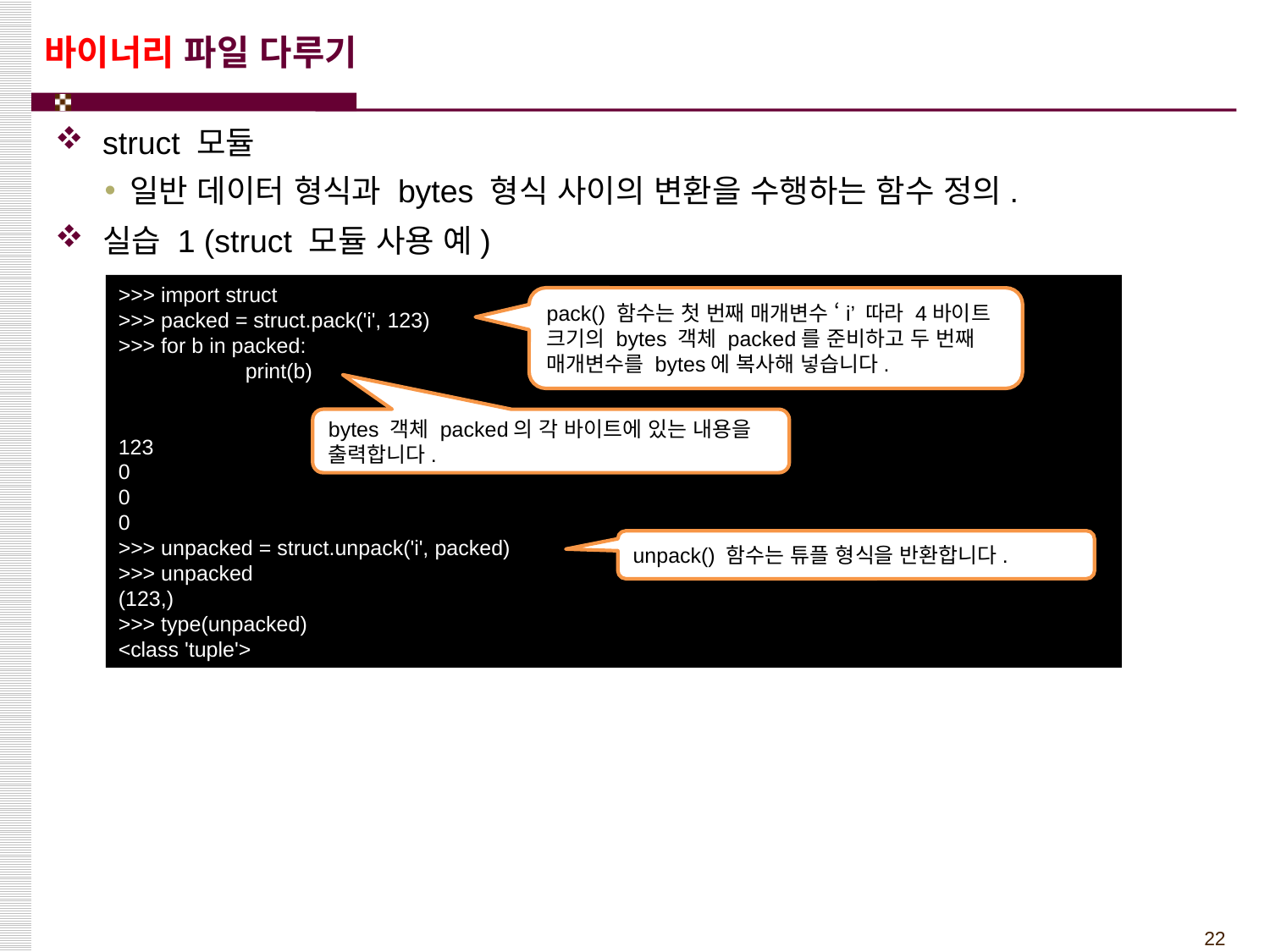

# 바이너리 파일 다루기
struct 모듈
일반 데이터 형식과 bytes 형식 사이의 변환을 수행하는 함수 정의.
실습 1 (struct 모듈 사용 예)
>>> import struct
>>> packed = struct.pack('i', 123)
>>> for b in packed:
	print(b)

123
0
0
0
>>> unpacked = struct.unpack('i', packed)
>>> unpacked
(123,)
>>> type(unpacked)
<class 'tuple'>
pack() 함수는 첫 번째 매개변수 ‘i’ 따라 4바이트 크기의 bytes 객체 packed를 준비하고 두 번째 매개변수를 bytes에 복사해 넣습니다.
bytes 객체 packed의 각 바이트에 있는 내용을 출력합니다.
unpack() 함수는 튜플 형식을 반환합니다.